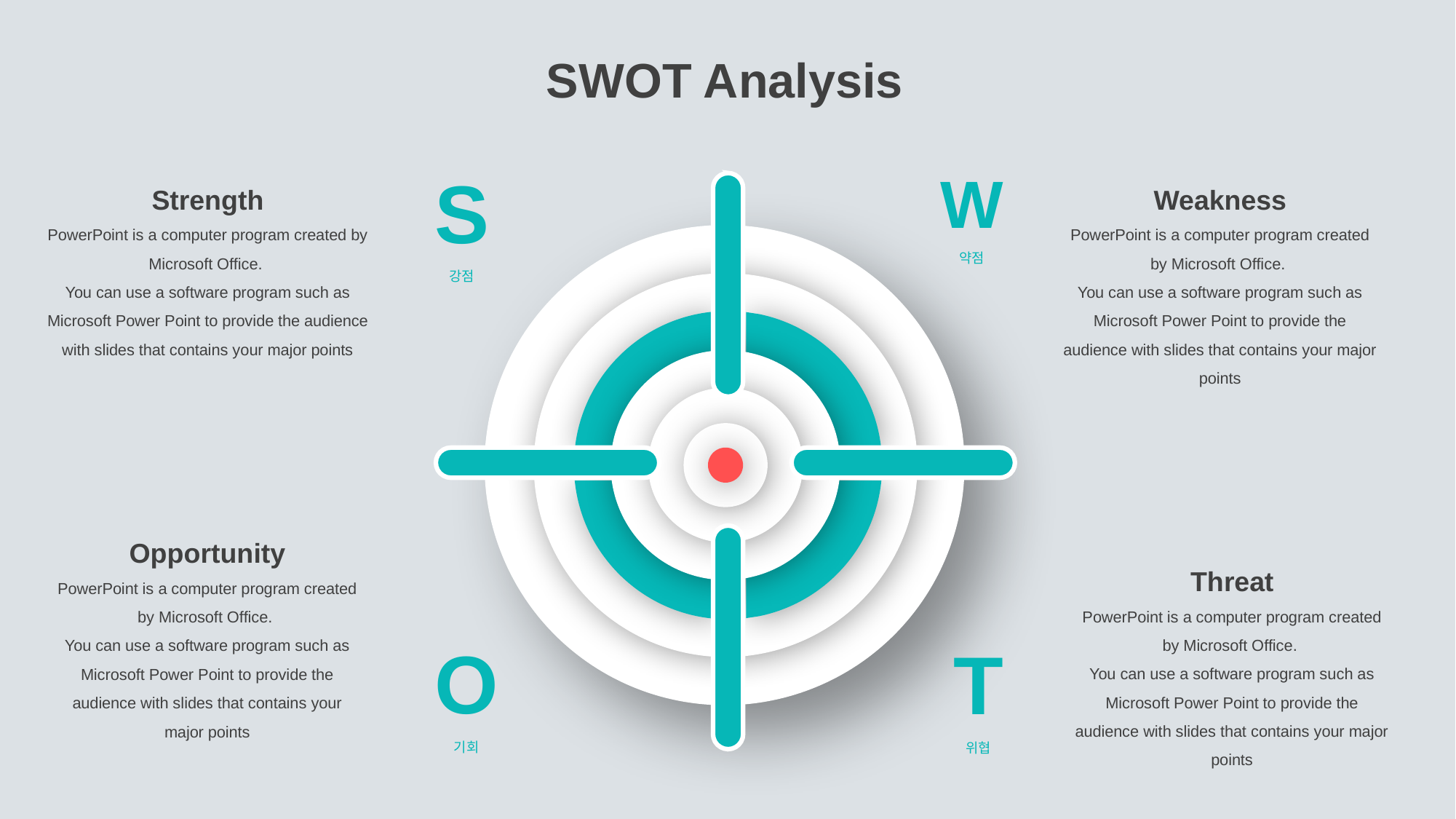

SWOT Analysis
W
약점
S
강점
Strength
PowerPoint is a computer program created by Microsoft Office.
You can use a software program such as Microsoft Power Point to provide the audience with slides that contains your major points
Weakness
PowerPoint is a computer program created by Microsoft Office.
You can use a software program such as Microsoft Power Point to provide the audience with slides that contains your major points

Opportunity
PowerPoint is a computer program created by Microsoft Office.
You can use a software program such as Microsoft Power Point to provide the audience with slides that contains your major points
Threat
PowerPoint is a computer program created by Microsoft Office.
You can use a software program such as Microsoft Power Point to provide the audience with slides that contains your major points
O
기회
T
위협